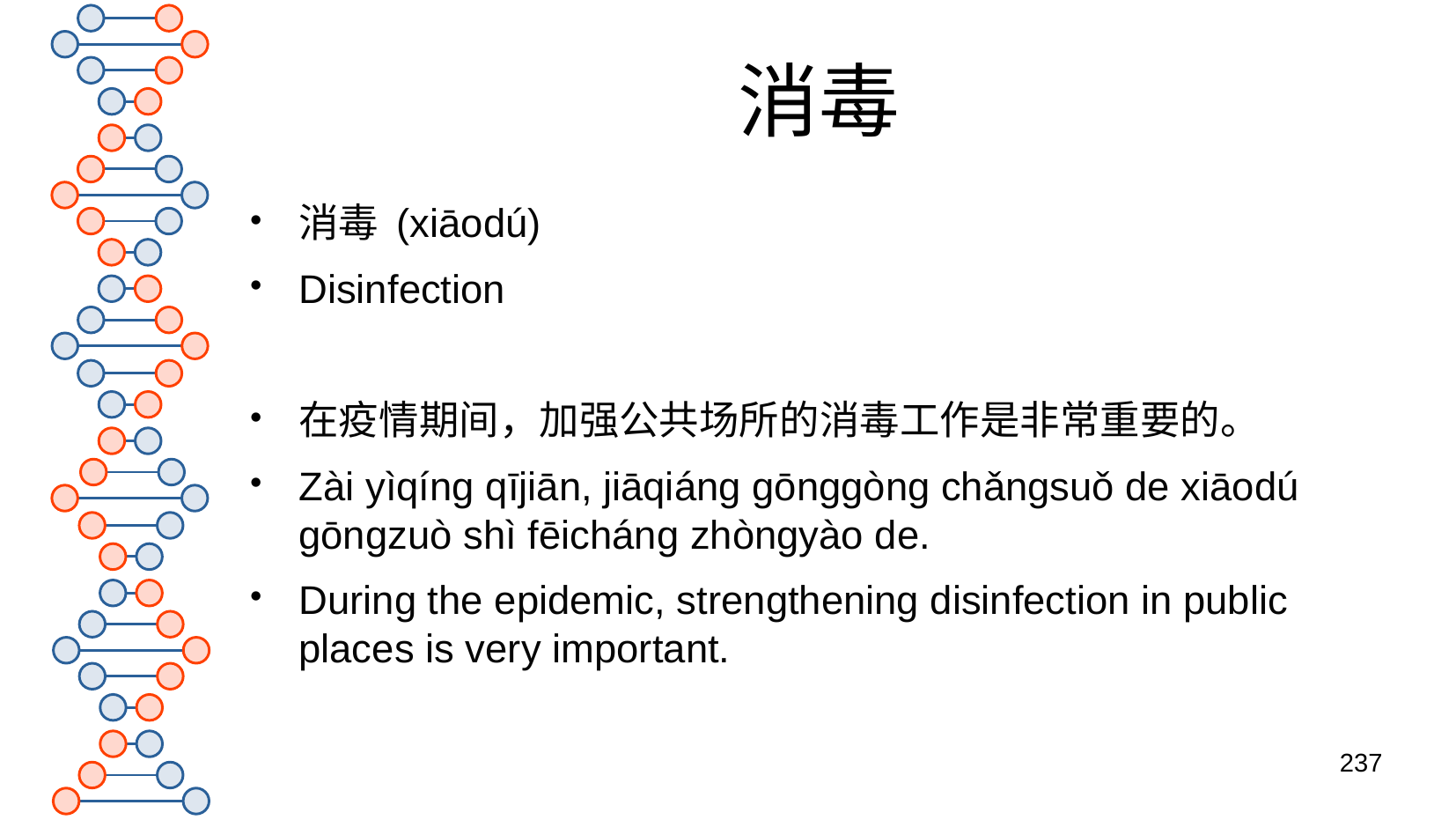

# 消毒
消毒 (xiāodú)
Disinfection

在疫情期间，加强公共场所的消毒工作是非常重要的。
Zài yìqíng qījiān, jiāqiáng gōnggòng chǎngsuǒ de xiāodú gōngzuò shì fēicháng zhòngyào de.
During the epidemic, strengthening disinfection in public places is very important.

237